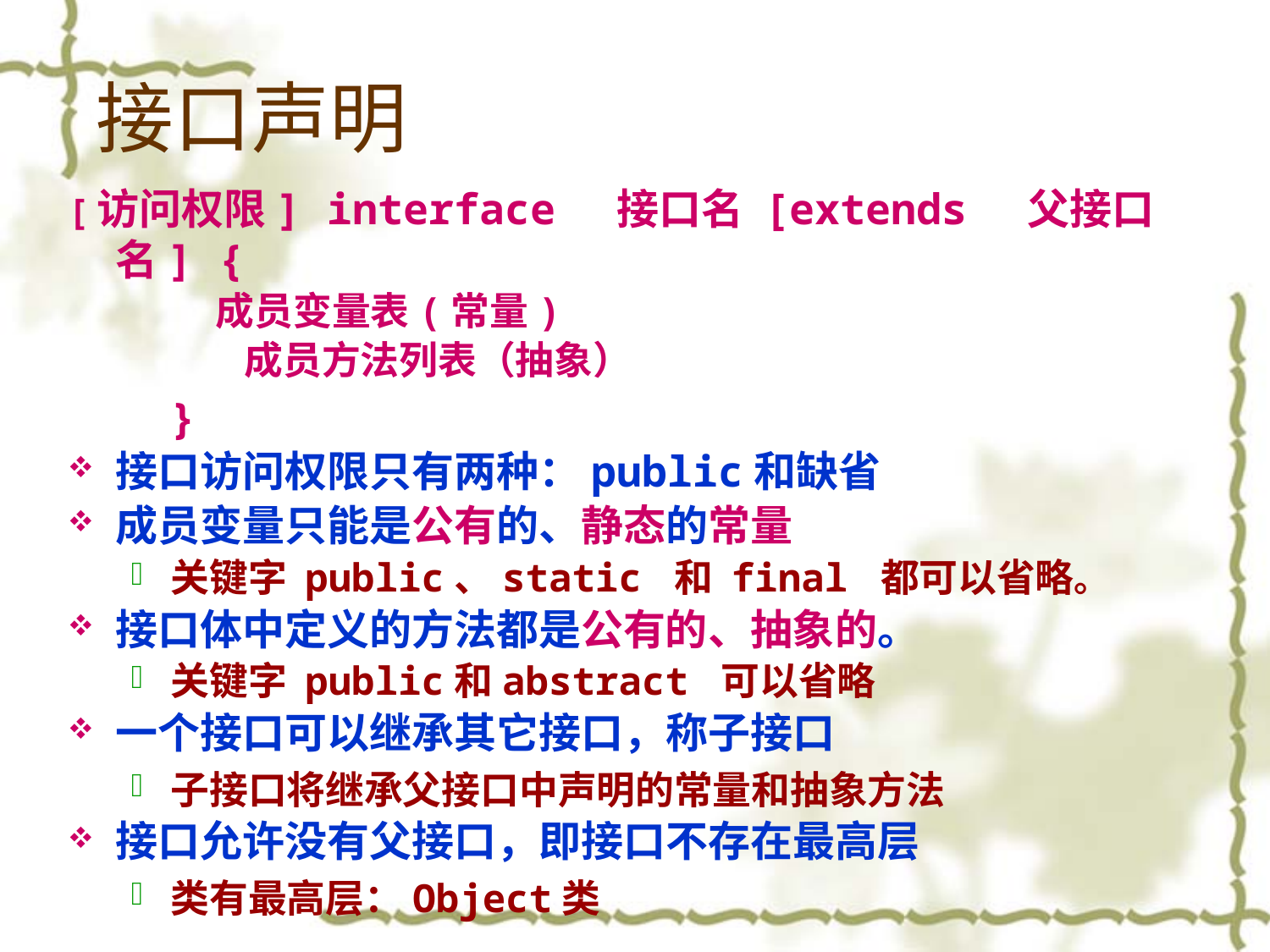

# 接口声明
[访问权限] interface  接口名 [extends  父接口名] {
    成员变量表(常量)
 成员方法列表（抽象）
}
接口访问权限只有两种：public和缺省
成员变量只能是公有的、静态的常量
关键字 public、static 和 final 都可以省略。
接口体中定义的方法都是公有的、抽象的。
关键字 public和abstract 可以省略
一个接口可以继承其它接口，称子接口
子接口将继承父接口中声明的常量和抽象方法
接口允许没有父接口，即接口不存在最高层
类有最高层：Object类